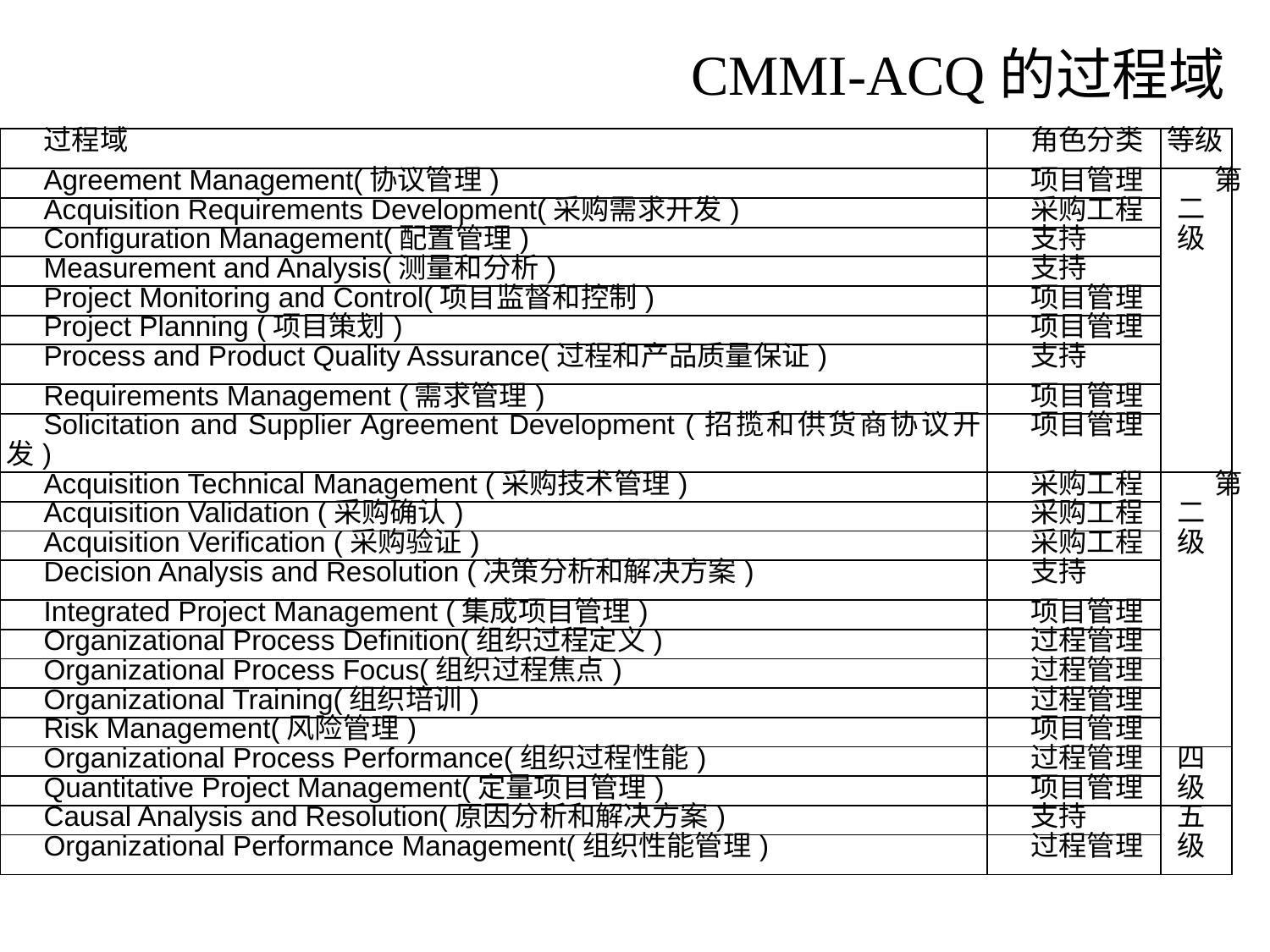

# CMMI-ACQ的过程域
| 过程域 | 角色分类 | 等级 |
| --- | --- | --- |
| Agreement Management(协议管理) | 项目管理 | 第二级 |
| Acquisition Requirements Development(采购需求开发) | 采购工程 |  |
| Configuration Management(配置管理) | 支持 |  |
| Measurement and Analysis(测量和分析) | 支持 |  |
| Project Monitoring and Control(项目监督和控制) | 项目管理 |  |
| Project Planning (项目策划) | 项目管理 |  |
| Process and Product Quality Assurance(过程和产品质量保证) | 支持 |  |
| Requirements Management (需求管理) | 项目管理 |  |
| Solicitation and Supplier Agreement Development (招揽和供货商协议开发) | 项目管理 |  |
| Acquisition Technical Management (采购技术管理) | 采购工程 | 第二级 |
| Acquisition Validation (采购确认) | 采购工程 |  |
| Acquisition Verification (采购验证) | 采购工程 |  |
| Decision Analysis and Resolution (决策分析和解决方案) | 支持 |  |
| Integrated Project Management (集成项目管理) | 项目管理 |  |
| Organizational Process Definition(组织过程定义) | 过程管理 |  |
| Organizational Process Focus(组织过程焦点) | 过程管理 |  |
| Organizational Training(组织培训) | 过程管理 |  |
| Risk Management(风险管理) | 项目管理 |  |
| Organizational Process Performance(组织过程性能) | 过程管理 | 四级 |
| Quantitative Project Management(定量项目管理) | 项目管理 |  |
| Causal Analysis and Resolution(原因分析和解决方案) | 支持 | 五级 |
| Organizational Performance Management(组织性能管理) | 过程管理 |  |